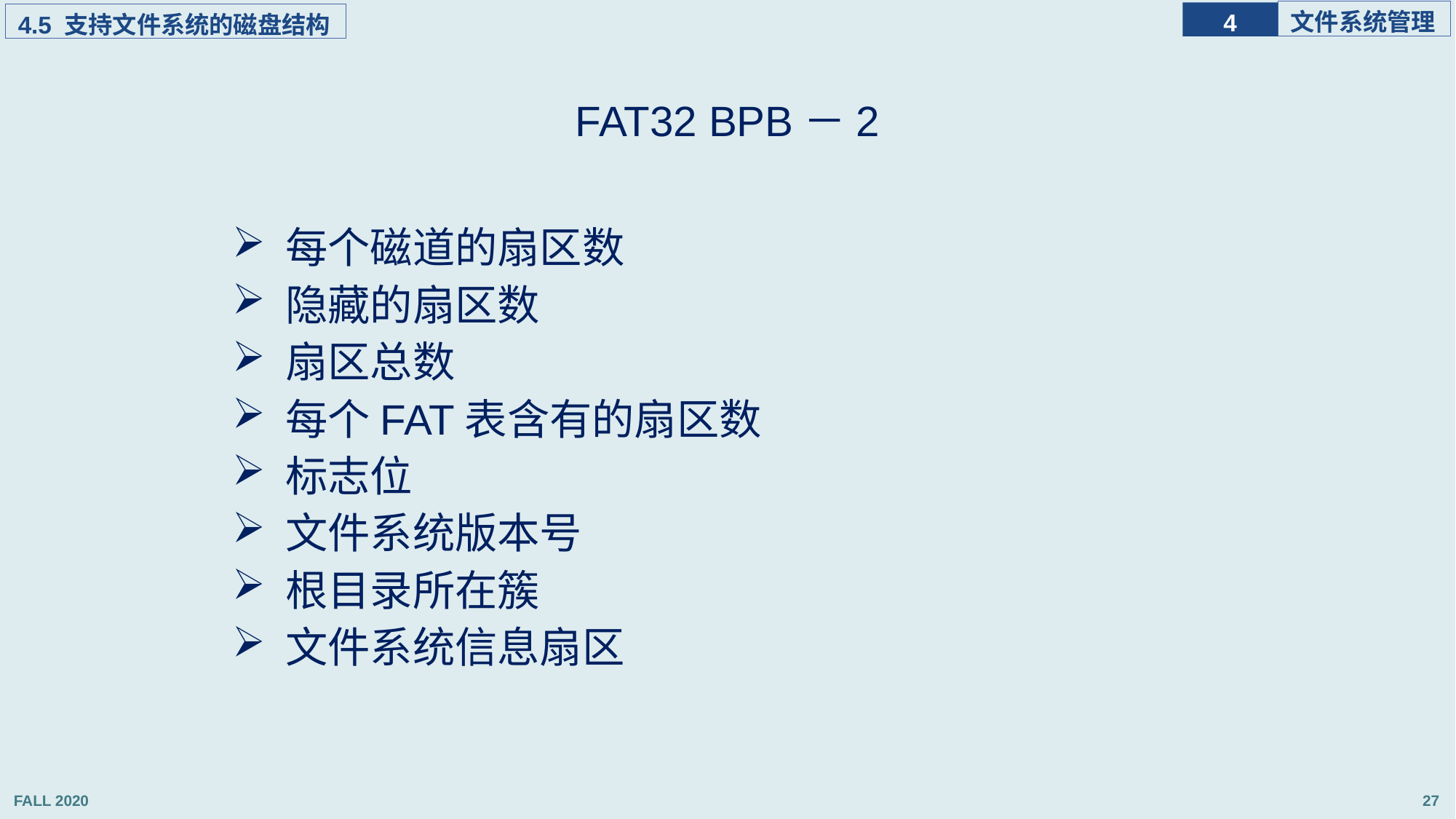

FAT32 BPB－2
 每个磁道的扇区数
 隐藏的扇区数
 扇区总数
 每个FAT表含有的扇区数
 标志位
 文件系统版本号
 根目录所在簇
 文件系统信息扇区